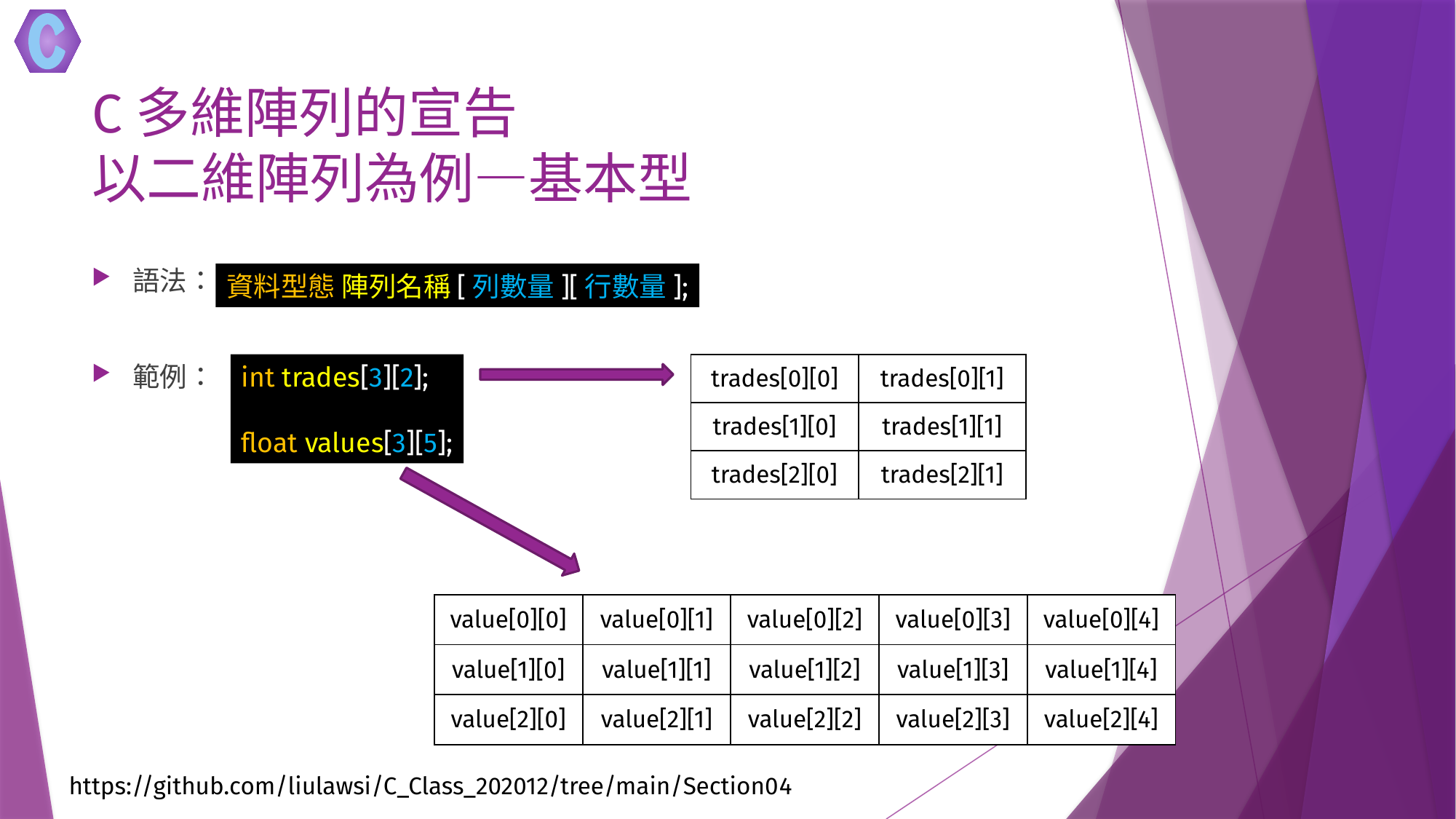

# C多維陣列的宣告 以二維陣列為例—基本型
語法：

範例：
資料型態 陣列名稱[列數量][行數量];
int trades[3][2];

float values[3][5];
| trades[0][0] | trades[0][1] |
| --- | --- |
| trades[1][0] | trades[1][1] |
| trades[2][0] | trades[2][1] |

| value[0][0] | value[0][1] | value[0][2] | value[0][3] | value[0][4] |
| --- | --- | --- | --- | --- |
| value[1][0] | value[1][1] | value[1][2] | value[1][3] | value[1][4] |
| value[2][0] | value[2][1] | value[2][2] | value[2][3] | value[2][4] |